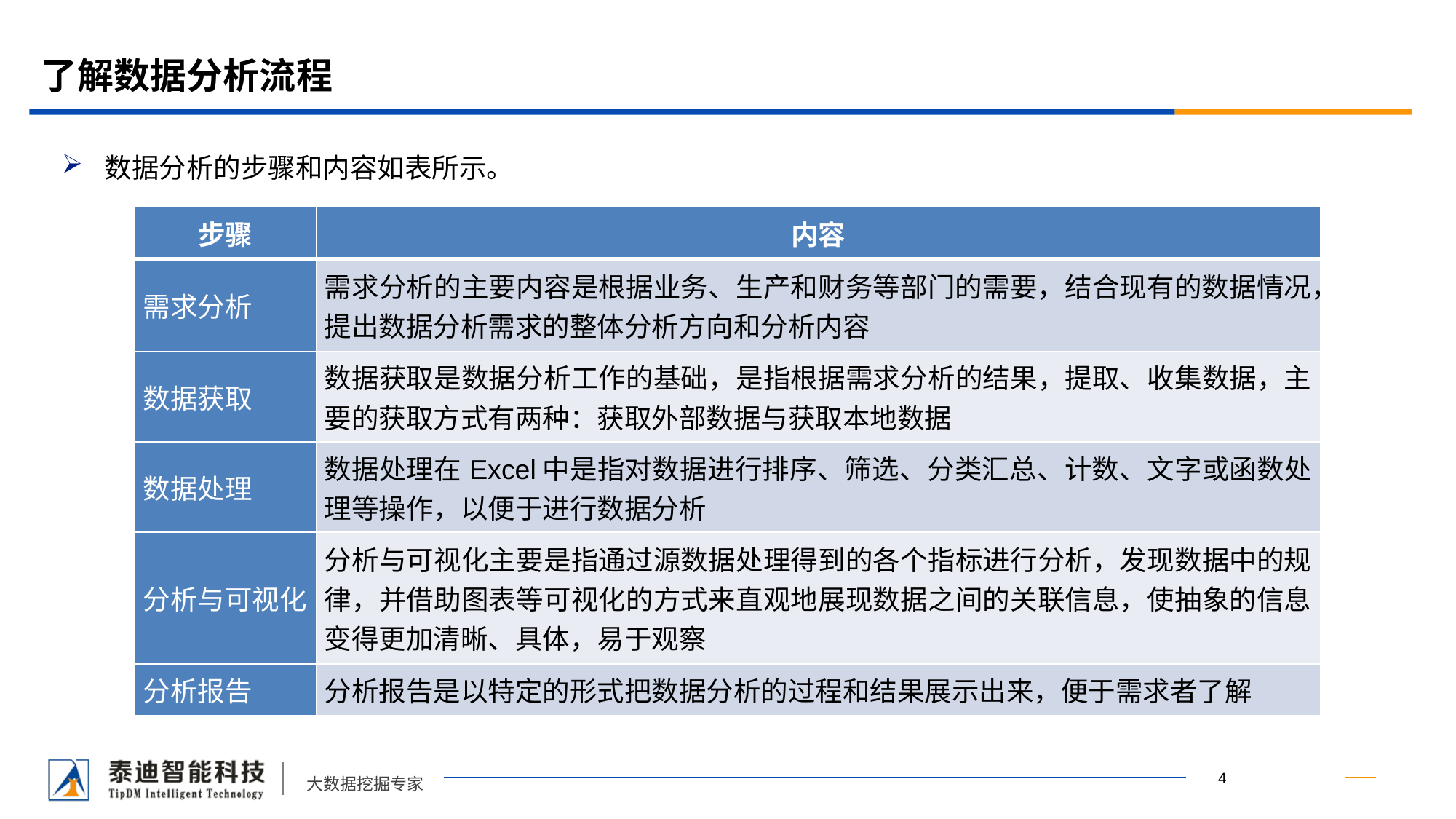

# 了解数据分析流程
数据分析的步骤和内容如表所示。
| 步骤 | 内容 |
| --- | --- |
| 需求分析 | 需求分析的主要内容是根据业务、生产和财务等部门的需要，结合现有的数据情况，提出数据分析需求的整体分析方向和分析内容 |
| 数据获取 | 数据获取是数据分析工作的基础，是指根据需求分析的结果，提取、收集数据，主要的获取方式有两种：获取外部数据与获取本地数据 |
| 数据处理 | 数据处理在Excel中是指对数据进行排序、筛选、分类汇总、计数、文字或函数处理等操作，以便于进行数据分析 |
| 分析与可视化 | 分析与可视化主要是指通过源数据处理得到的各个指标进行分析，发现数据中的规律，并借助图表等可视化的方式来直观地展现数据之间的关联信息，使抽象的信息变得更加清晰、具体，易于观察 |
| 分析报告 | 分析报告是以特定的形式把数据分析的过程和结果展示出来，便于需求者了解 |